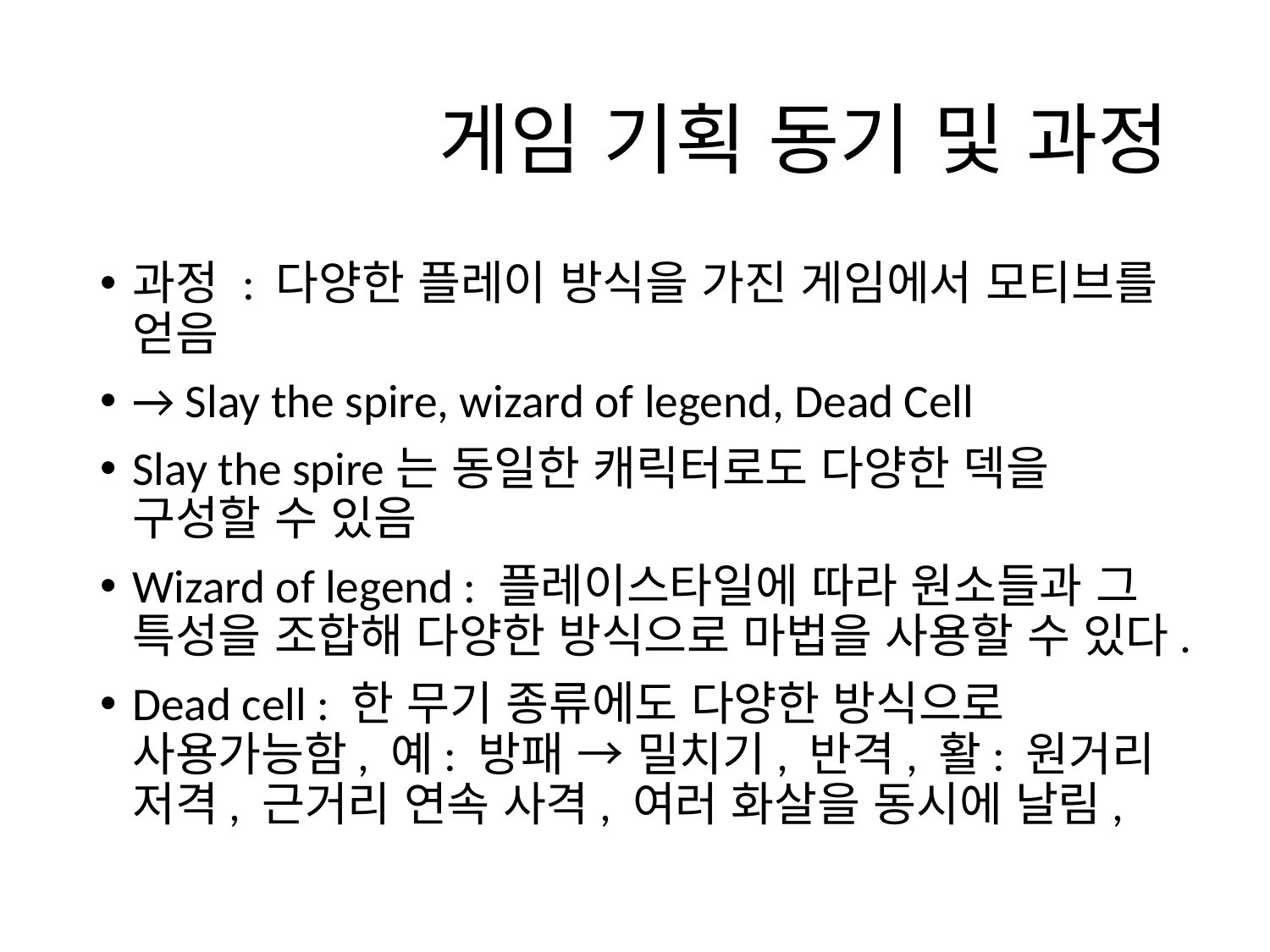

# 게임 기획 동기 및 과정
과정 : 다양한 플레이 방식을 가진 게임에서 모티브를 얻음
→ Slay the spire, wizard of legend, Dead Cell
Slay the spire는 동일한 캐릭터로도 다양한 덱을 구성할 수 있음
Wizard of legend : 플레이스타일에 따라 원소들과 그 특성을 조합해 다양한 방식으로 마법을 사용할 수 있다.
Dead cell : 한 무기 종류에도 다양한 방식으로 사용가능함, 예: 방패 → 밀치기, 반격, 활: 원거리 저격, 근거리 연속 사격, 여러 화살을 동시에 날림,